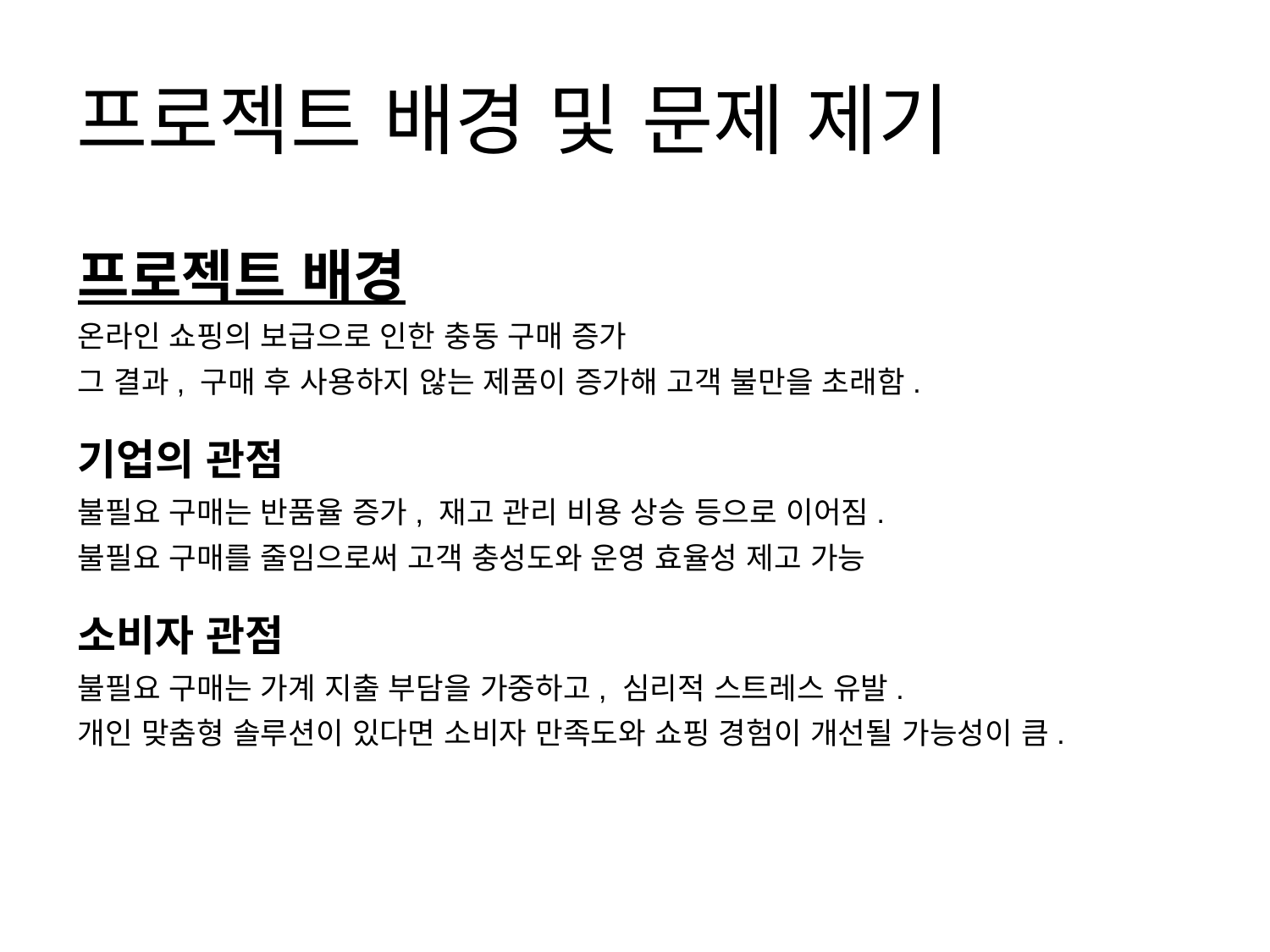

# 프로젝트 배경 및 문제 제기
프로젝트 배경
온라인 쇼핑의 보급으로 인한 충동 구매 증가
그 결과, 구매 후 사용하지 않는 제품이 증가해 고객 불만을 초래함.
기업의 관점
불필요 구매는 반품율 증가, 재고 관리 비용 상승 등으로 이어짐.
불필요 구매를 줄임으로써 고객 충성도와 운영 효율성 제고 가능
소비자 관점
불필요 구매는 가계 지출 부담을 가중하고, 심리적 스트레스 유발.
개인 맞춤형 솔루션이 있다면 소비자 만족도와 쇼핑 경험이 개선될 가능성이 큼.